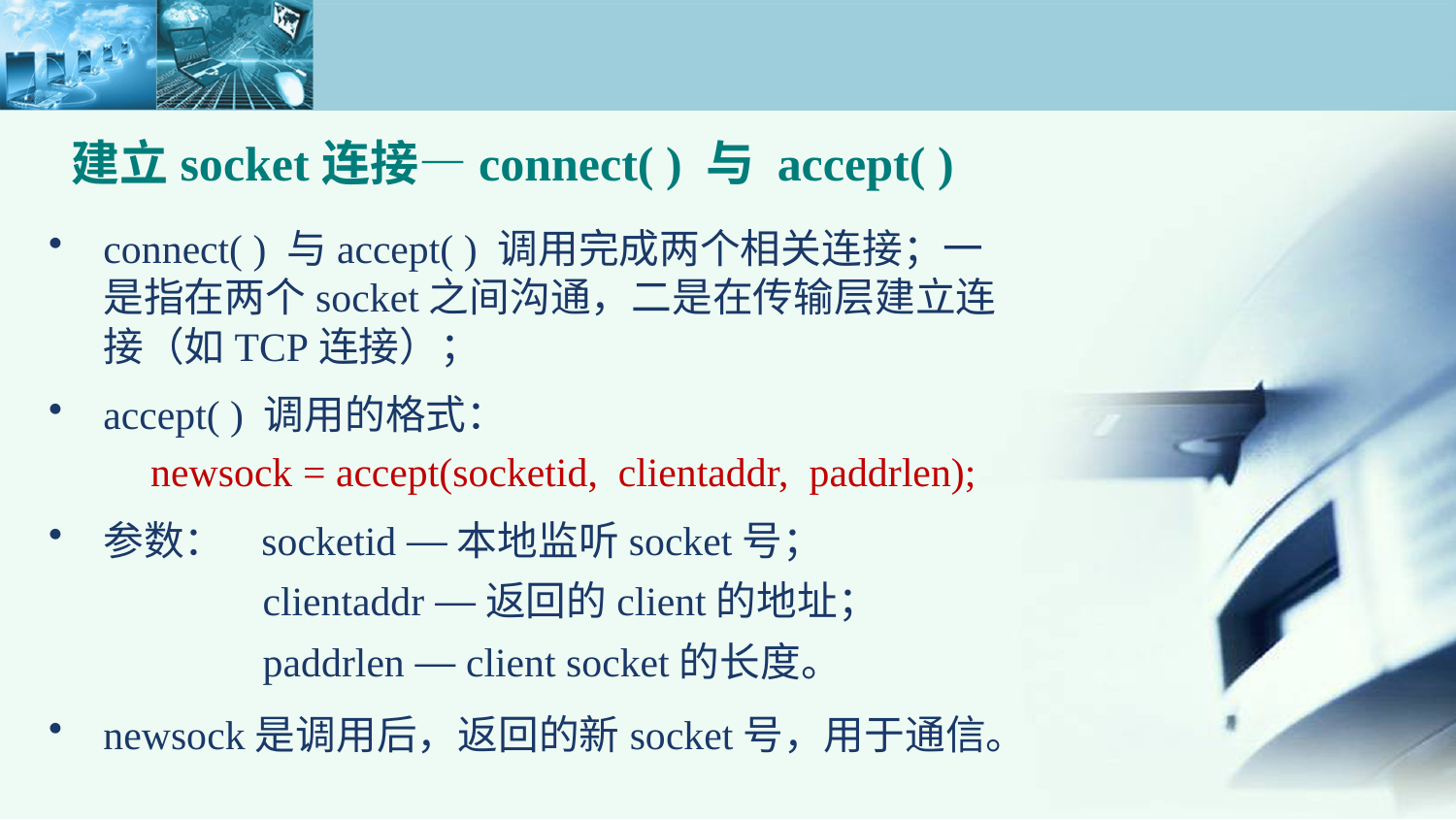

建立socket连接—connect( ) 与 accept( )
connect( ) 与accept( ) 调用完成两个相关连接；一是指在两个socket之间沟通，二是在传输层建立连接（如TCP连接）；
accept( ) 调用的格式：
          newsock = accept(socketid,  clientaddr,  paddrlen);
参数：   socketid —本地监听socket号；
                     clientaddr —返回的client的地址；
                     paddrlen — client socket的长度。
newsock是调用后，返回的新socket号，用于通信。